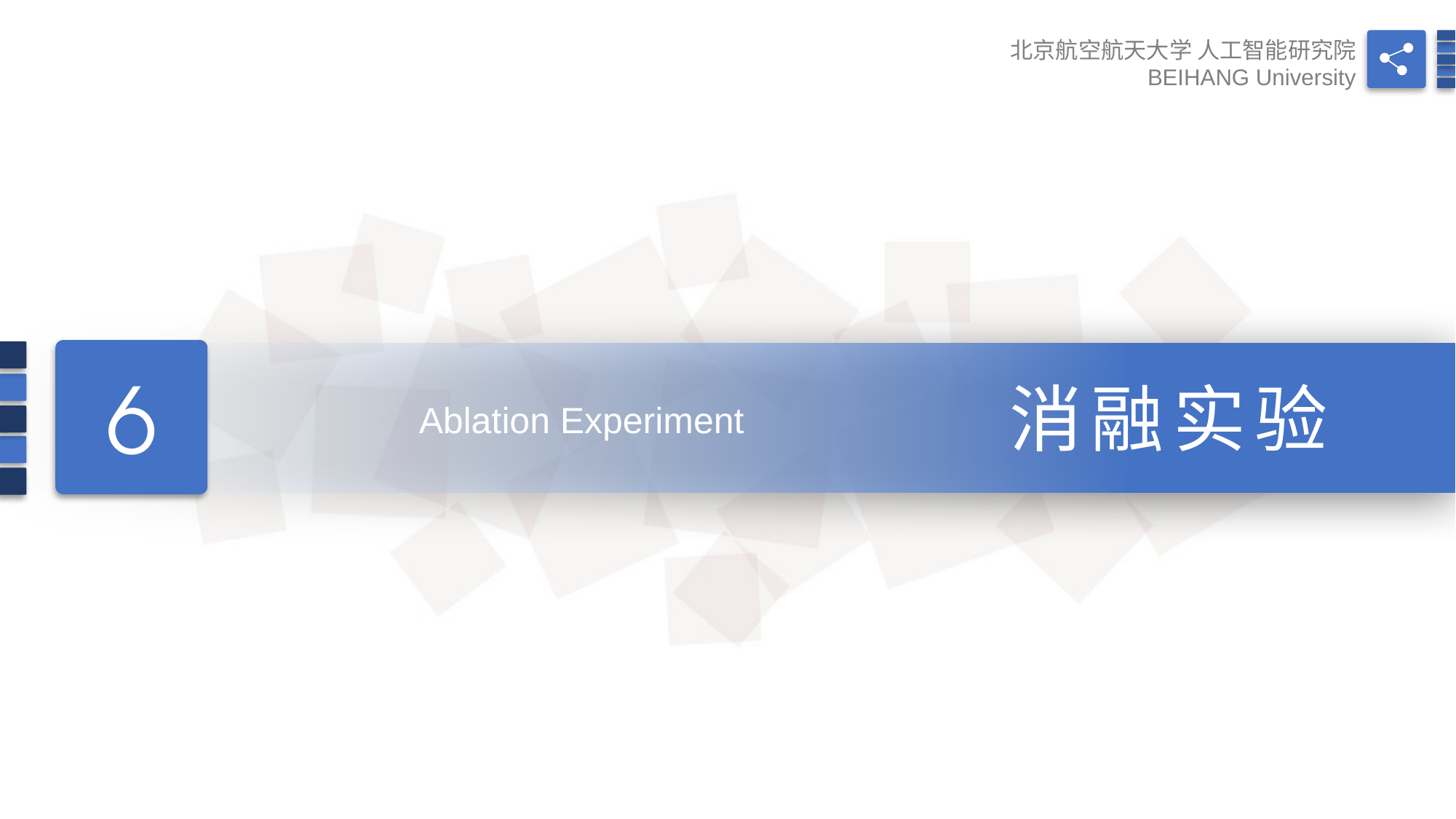

北京航空航天大学 人工智能研究院
BEIHANG University

6

消融实验
Ablation Experiment